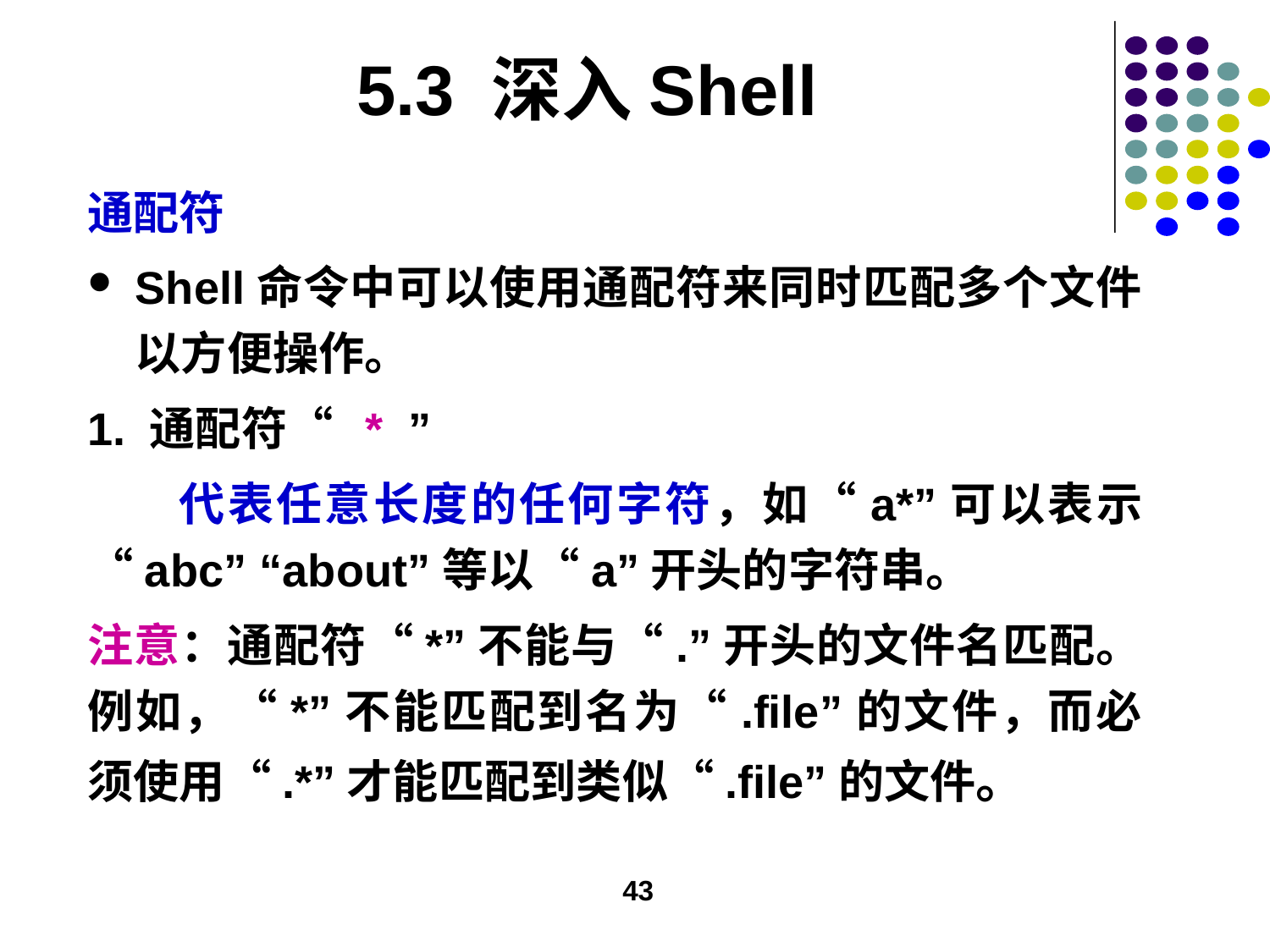

# 5.3 深入Shell
通配符
Shell命令中可以使用通配符来同时匹配多个文件以方便操作。
1. 通配符“  *  ”
      代表任意长度的任何字符，如“a*”可以表示“abc” “about”等以“a”开头的字符串。
注意：通配符“*”不能与“.”开头的文件名匹配。例如，“*”不能匹配到名为“.file”的文件，而必须使用“.*”才能匹配到类似“.file”的文件。

43